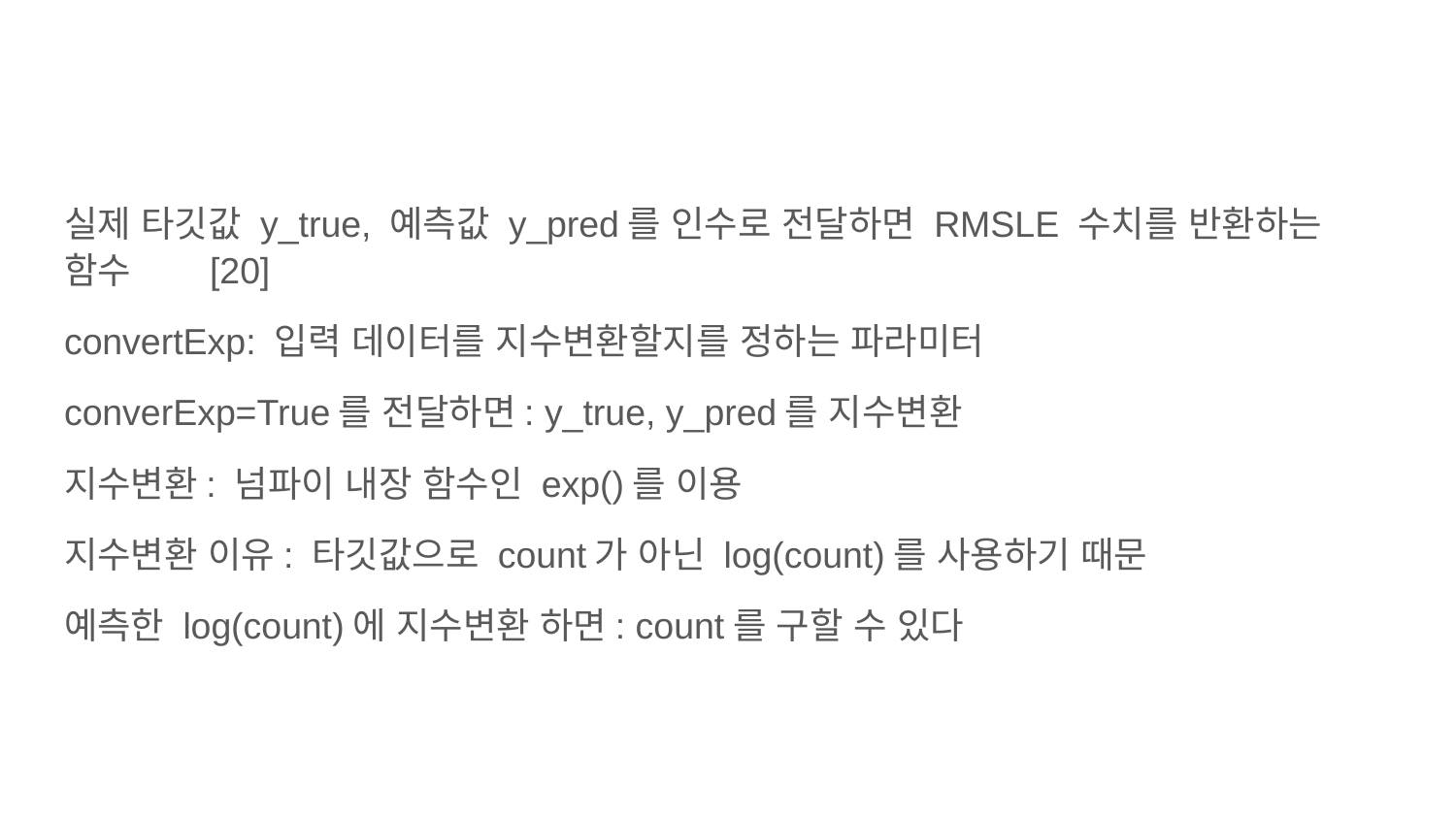

#
실제 타깃값 y_true, 예측값 y_pred를 인수로 전달하면 RMSLE 수치를 반환하는 함수	[20]
convertExp: 입력 데이터를 지수변환할지를 정하는 파라미터
converExp=True를 전달하면: y_true, y_pred를 지수변환
지수변환: 넘파이 내장 함수인 exp()를 이용
지수변환 이유: 타깃값으로 count가 아닌 log(count)를 사용하기 때문
예측한 log(count)에 지수변환 하면: count를 구할 수 있다